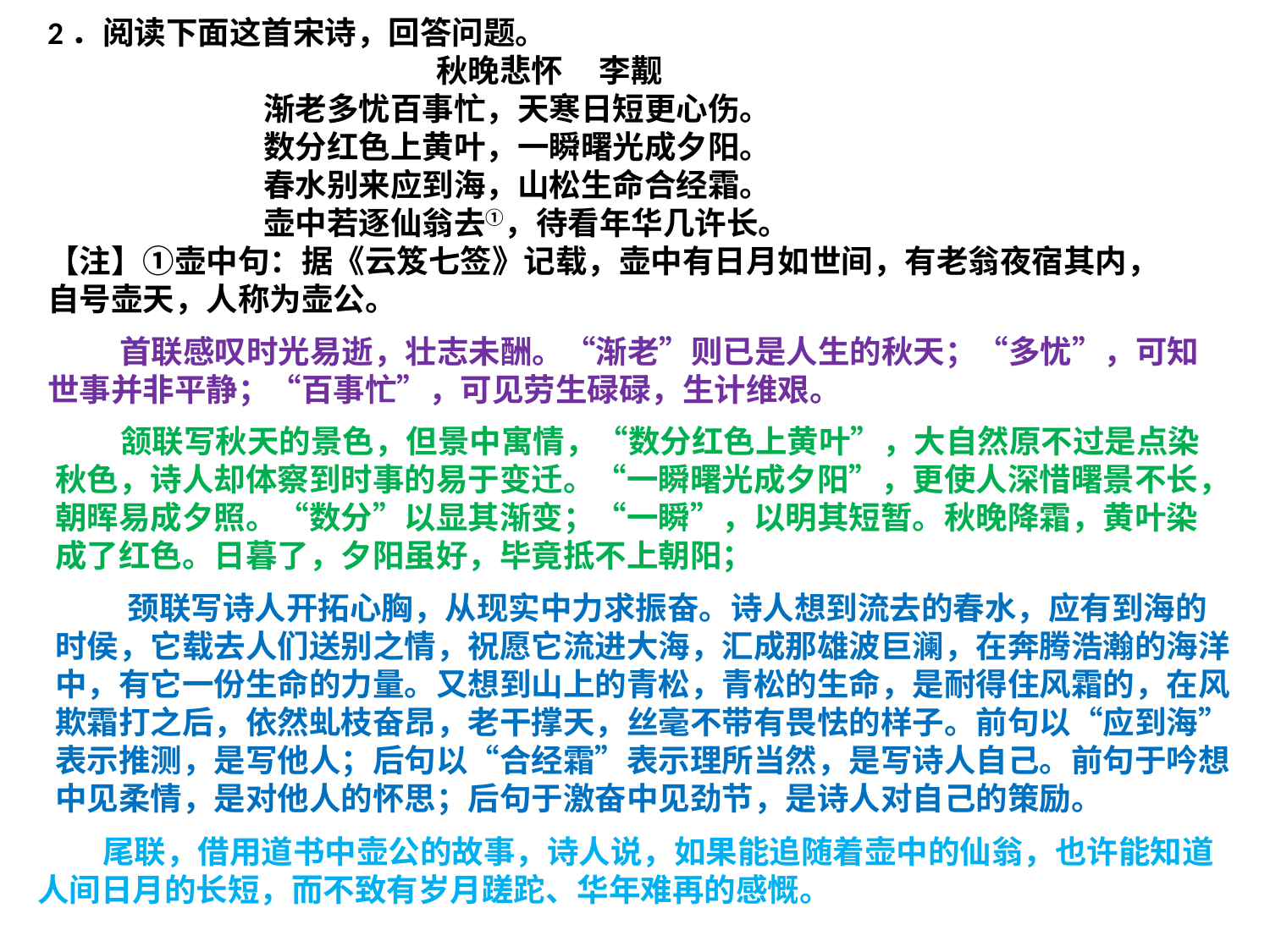

2．阅读下面这首宋诗，回答问题。
                                                     秋晚悲怀     李觏
                             渐老多忧百事忙，天寒日短更心伤。
                             数分红色上黄叶，一瞬曙光成夕阳。
                             春水别来应到海，山松生命合经霜。
                             壶中若逐仙翁去①，待看年华几许长。
【注】①壶中句：据《云笈七签》记载，壶中有日月如世间，有老翁夜宿其内，自号壶天，人称为壶公。
         首联感叹时光易逝，壮志未酬。“渐老”则已是人生的秋天；“多忧”，可知世事并非平静；“百事忙”，可见劳生碌碌，生计维艰。
        颔联写秋天的景色，但景中寓情，“数分红色上黄叶”，大自然原不过是点染秋色，诗人却体察到时事的易于变迁。“一瞬曙光成夕阳”，更使人深惜曙景不长，朝晖易成夕照。“数分”以显其渐变；“一瞬”，以明其短暂。秋晚降霜，黄叶染成了红色。日暮了，夕阳虽好，毕竟抵不上朝阳；
         颈联写诗人开拓心胸，从现实中力求振奋。诗人想到流去的春水，应有到海的时侯，它载去人们送别之情，祝愿它流进大海，汇成那雄波巨澜，在奔腾浩瀚的海洋中，有它一份生命的力量。又想到山上的青松，青松的生命，是耐得住风霜的，在风欺霜打之后，依然虬枝奋昂，老干撑天，丝毫不带有畏怯的样子。前句以“应到海”表示推测，是写他人；后句以“合经霜”表示理所当然，是写诗人自己。前句于吟想中见柔情，是对他人的怀思；后句于激奋中见劲节，是诗人对自己的策励。
        尾联，借用道书中壶公的故事，诗人说，如果能追随着壶中的仙翁，也许能知道人间日月的长短，而不致有岁月蹉跎、华年难再的感慨。